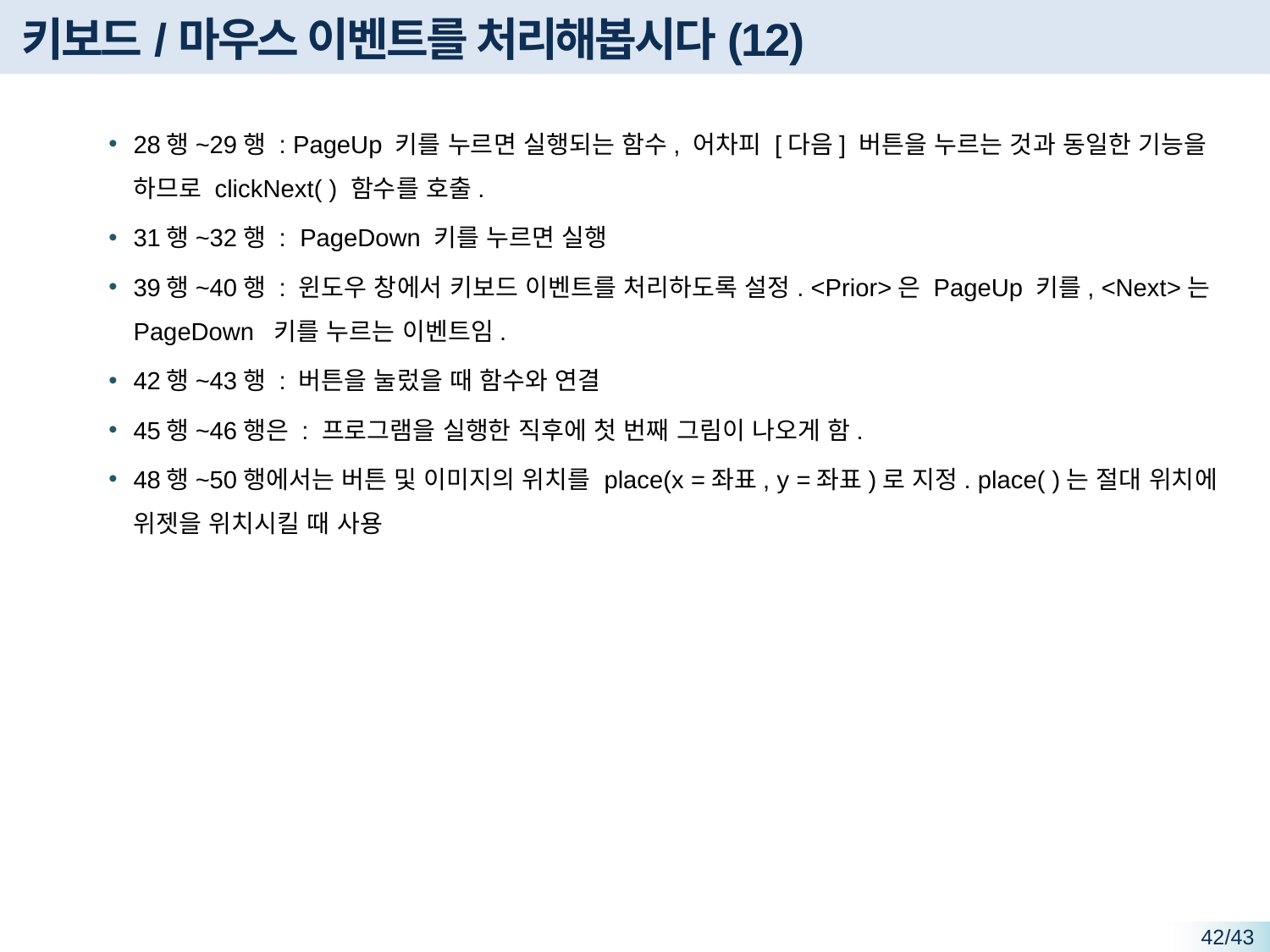

# 키보드/마우스 이벤트를 처리해봅시다(12)
28행~29행 : PageUp 키를 누르면 실행되는 함수, 어차피 [다음] 버튼을 누르는 것과 동일한 기능을 하므로 clickNext( ) 함수를 호출.
31행~32행 :  PageDown 키를 누르면 실행
39행~40행 : 윈도우 창에서 키보드 이벤트를 처리하도록 설정. <Prior>은 PageUp 키를, <Next>는 PageDown  키를 누르는 이벤트임.
42행~43행 : 버튼을 눌렀을 때 함수와 연결
45행~46행은 : 프로그램을 실행한 직후에 첫 번째 그림이 나오게 함.
48행~50행에서는 버튼 및 이미지의 위치를 place(x =좌표, y =좌표)로 지정. place( )는 절대 위치에 위젯을 위치시킬 때 사용